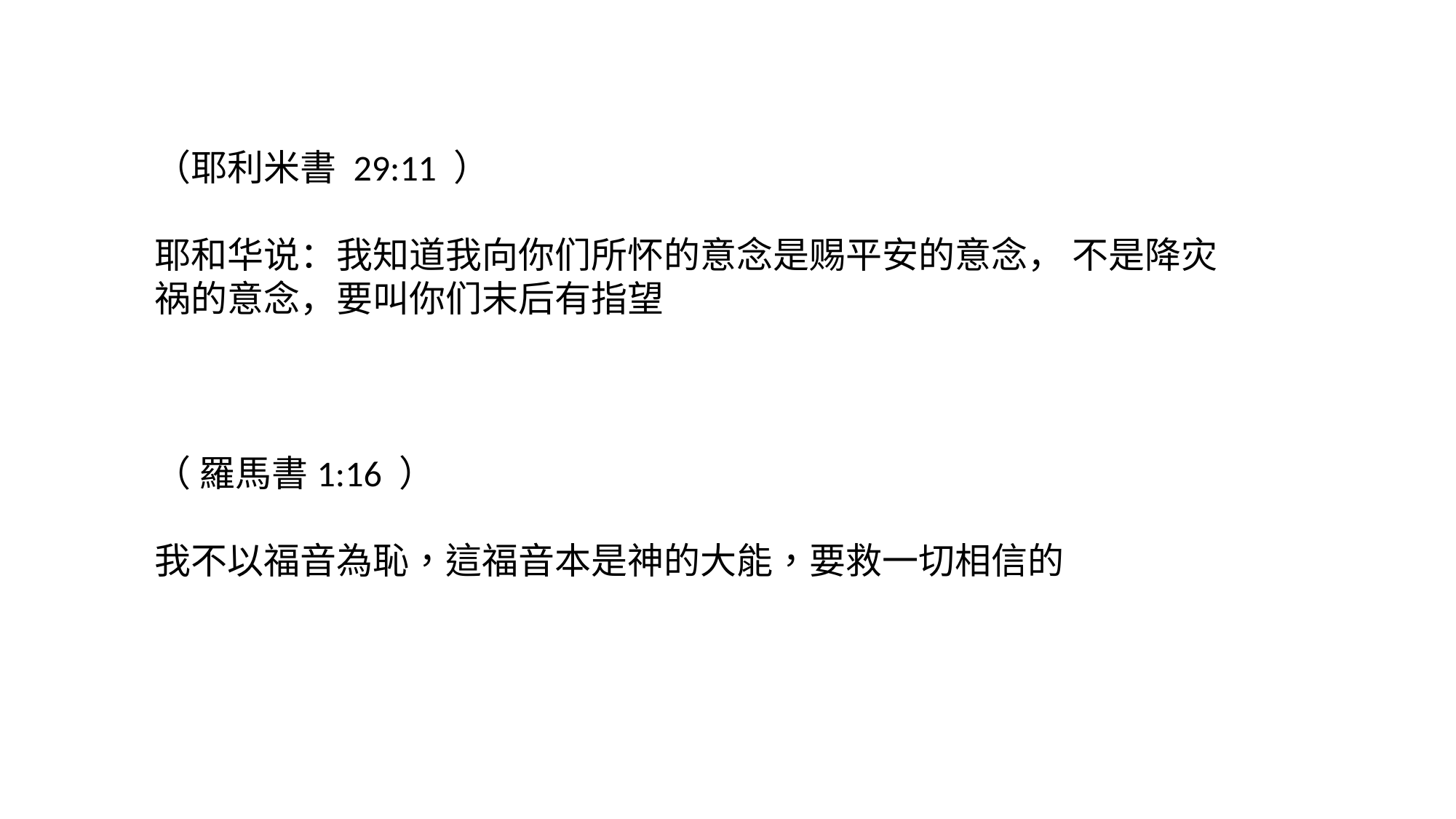

（耶利米書 29:11 ）
耶和华说：我知道我向你们所怀的意念是赐平安的意念， 不是降灾祸的意念，要叫你们末后有指望

（ 羅馬書1:16 ）

我不以福音為恥，這福音本是神的大能，要救一切相信的